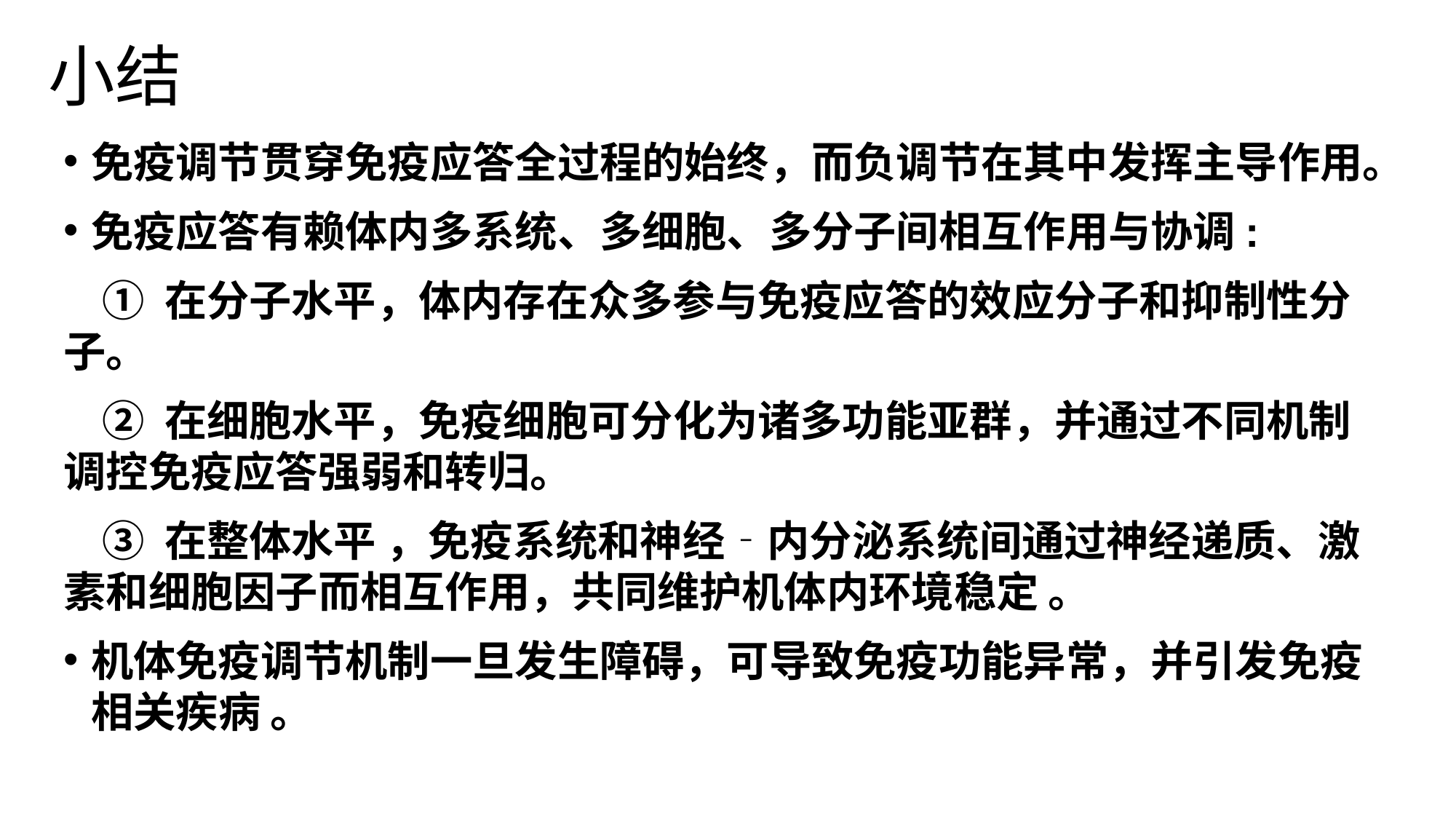

# 小结
免疫调节贯穿免疫应答全过程的始终，而负调节在其中发挥主导作用。
免疫应答有赖体内多系统、多细胞、多分子间相互作用与协调:
    ① 在分子水平，体内存在众多参与免疫应答的效应分子和抑制性分子。
    ② 在细胞水平，免疫细胞可分化为诸多功能亚群，并通过不同机制调控免疫应答强弱和转归。
    ③ 在整体水平 ，免疫系统和神经‐内分泌系统间通过神经递质、激素和细胞因子而相互作用，共同维护机体内环境稳定 。
机体免疫调节机制一旦发生障碍，可导致免疫功能异常，并引发免疫相关疾病 。